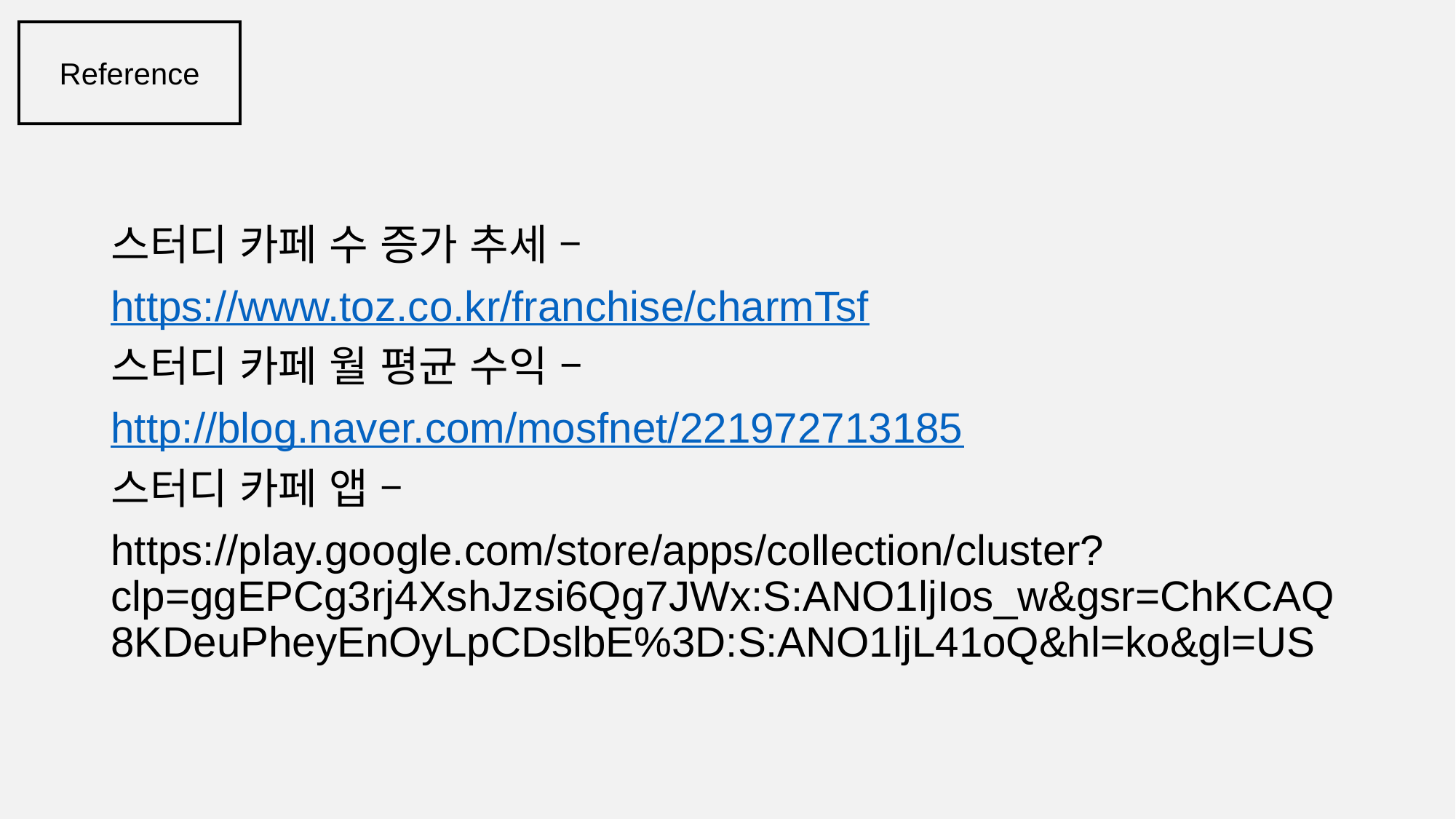

Reference
스터디 카페 수 증가 추세 –
https://www.toz.co.kr/franchise/charmTsf
스터디 카페 월 평균 수익 –
http://blog.naver.com/mosfnet/221972713185
스터디 카페 앱 –
https://play.google.com/store/apps/collection/cluster?clp=ggEPCg3rj4XshJzsi6Qg7JWx:S:ANO1ljIos_w&gsr=ChKCAQ8KDeuPheyEnOyLpCDslbE%3D:S:ANO1ljL41oQ&hl=ko&gl=US